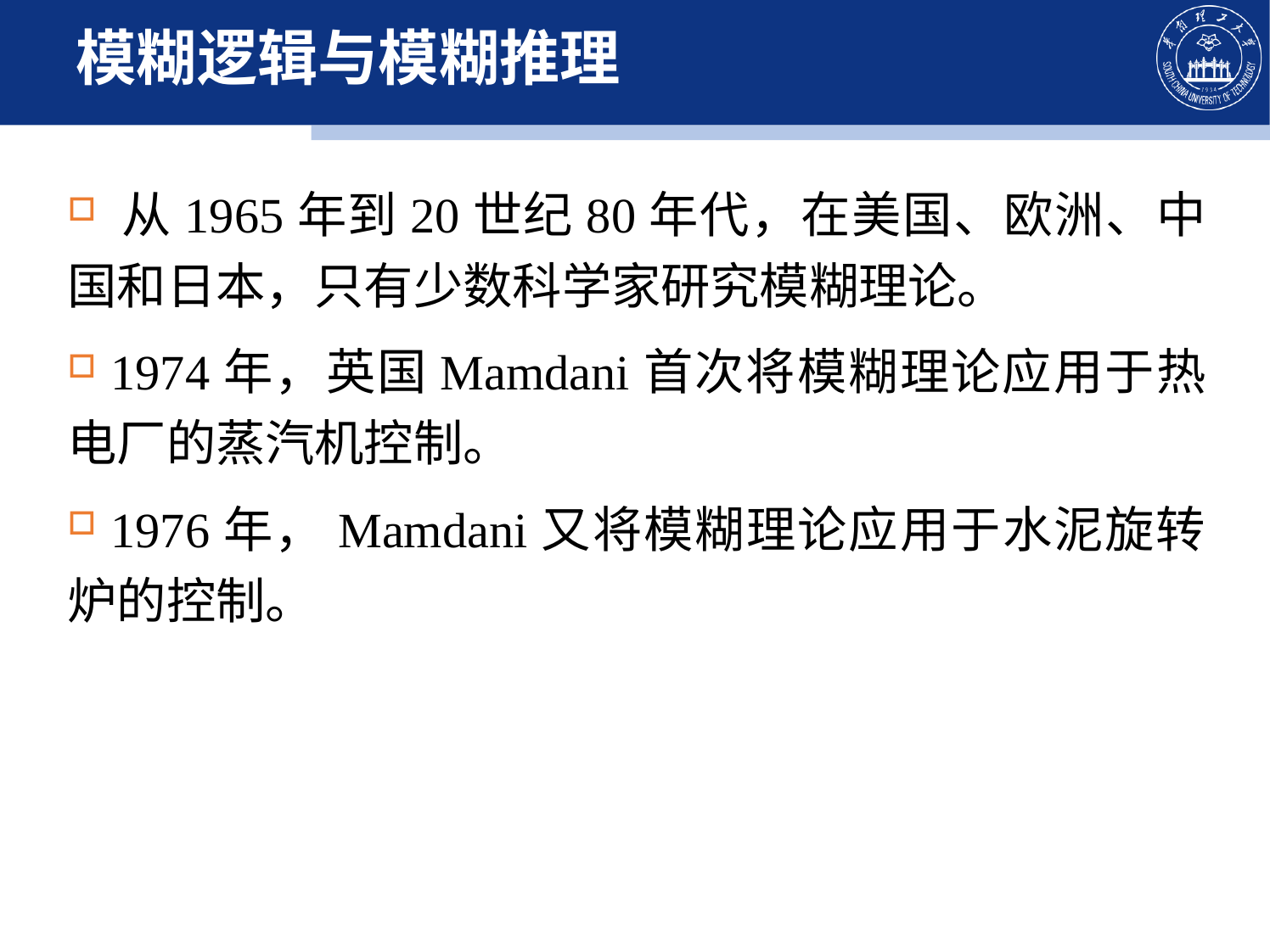

# 模糊逻辑与模糊推理
 从1965年到20世纪80年代，在美国、欧洲、中国和日本，只有少数科学家研究模糊理论。
 1974年，英国Mamdani首次将模糊理论应用于热电厂的蒸汽机控制。
 1976年，Mamdani又将模糊理论应用于水泥旋转炉的控制。